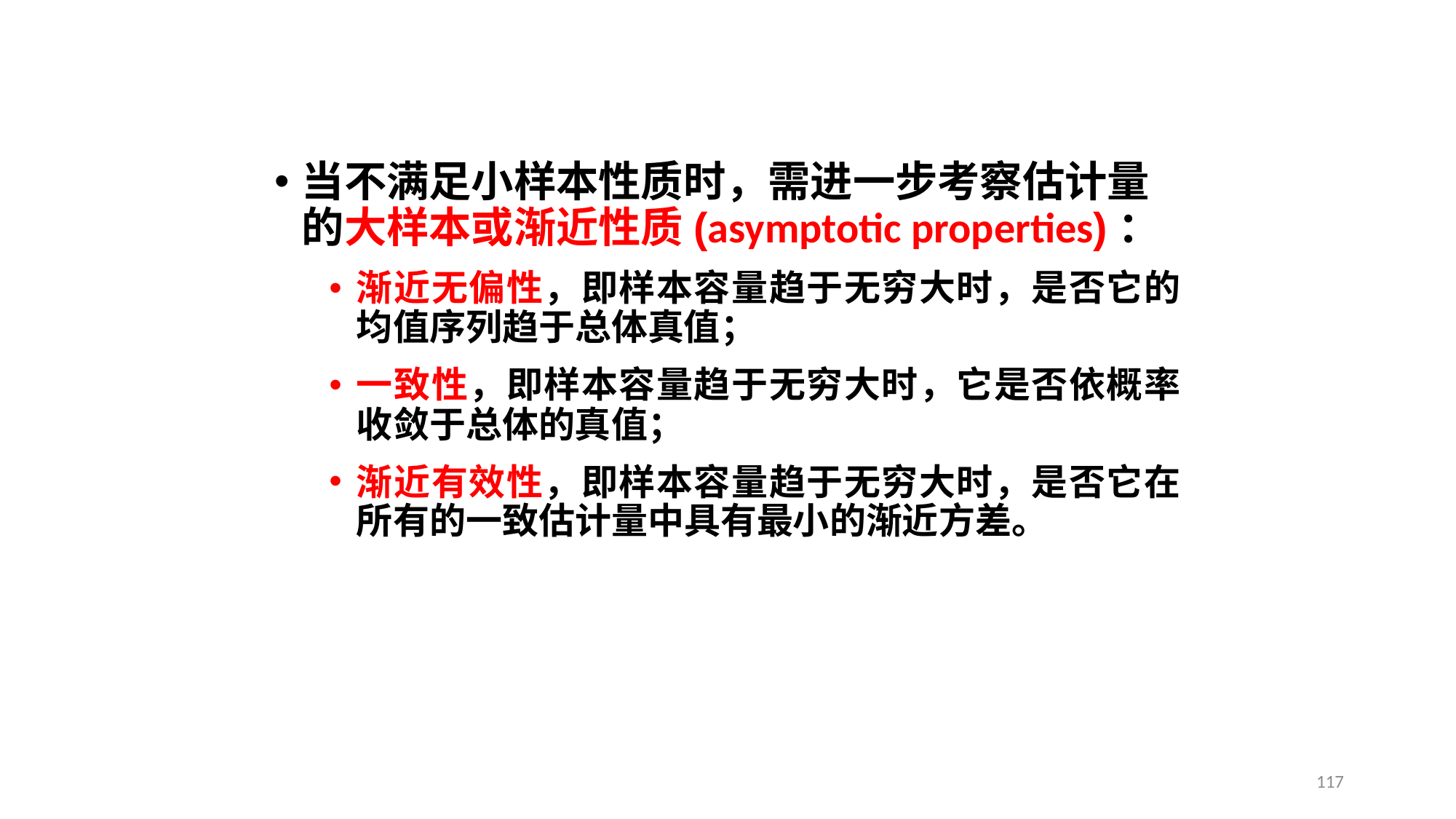

当不满足小样本性质时，需进一步考察估计量的大样本或渐近性质(asymptotic properties)：
渐近无偏性，即样本容量趋于无穷大时，是否它的均值序列趋于总体真值；
一致性，即样本容量趋于无穷大时，它是否依概率收敛于总体的真值；
渐近有效性，即样本容量趋于无穷大时，是否它在所有的一致估计量中具有最小的渐近方差。
117